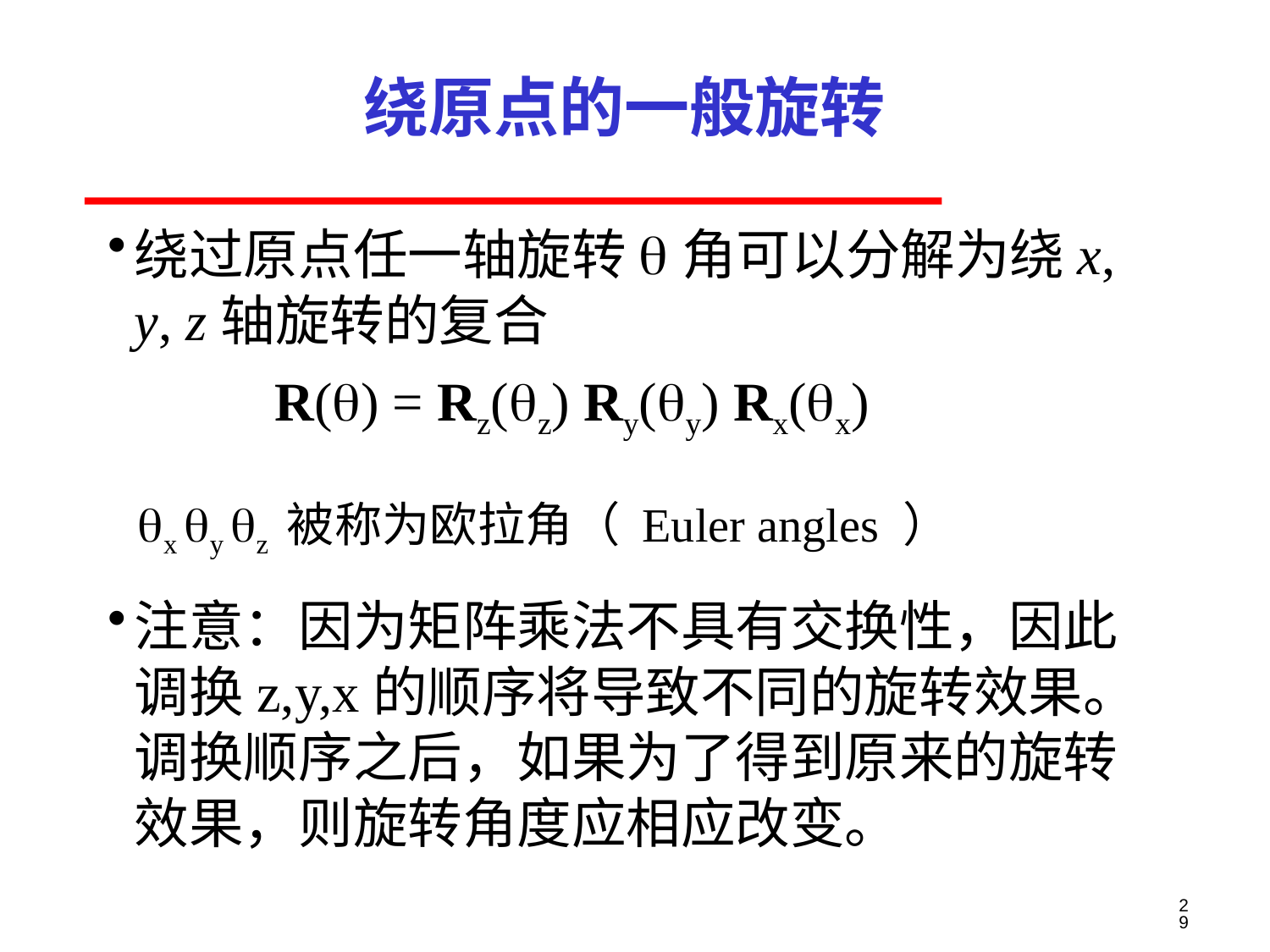

# 绕原点的一般旋转
绕过原点任一轴旋转θ角可以分解为绕x, y, z轴旋转的复合

注意：因为矩阵乘法不具有交换性，因此调换z,y,x的顺序将导致不同的旋转效果。调换顺序之后，如果为了得到原来的旋转效果，则旋转角度应相应改变。
R(θ) = Rz(θz) Ry(θy) Rx(θx)
θx θy θz 被称为欧拉角（ Euler angles ）
29